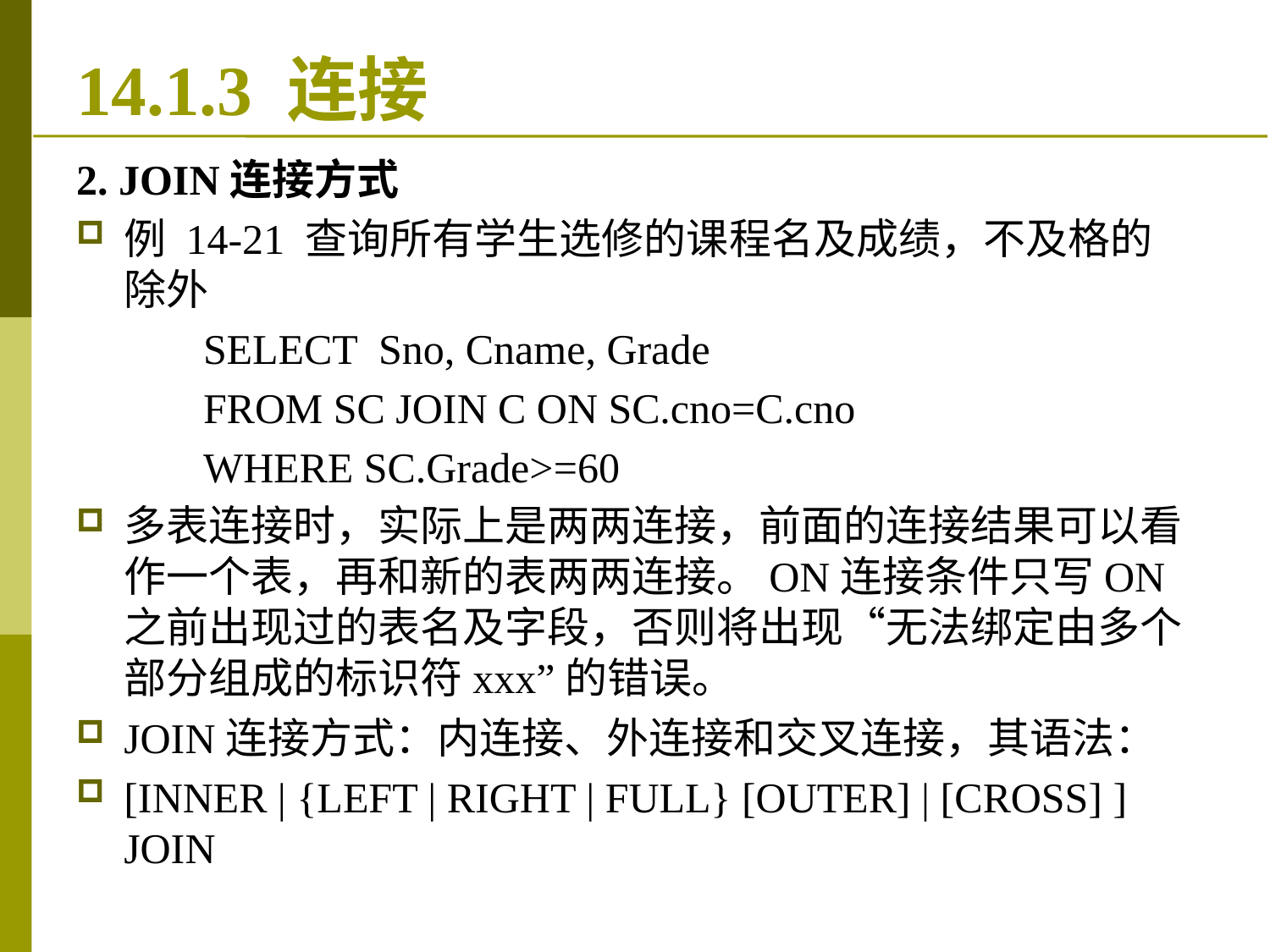

# 14.1.3 连接
2. JOIN连接方式
例 14‑21 查询所有学生选修的课程名及成绩，不及格的除外
	SELECT  Sno, Cname, Grade
	FROM SC JOIN C ON SC.cno=C.cno
	WHERE SC.Grade>=60
多表连接时，实际上是两两连接，前面的连接结果可以看作一个表，再和新的表两两连接。ON连接条件只写ON之前出现过的表名及字段，否则将出现“无法绑定由多个部分组成的标识符xxx”的错误。
JOIN连接方式：内连接、外连接和交叉连接，其语法：
[INNER | {LEFT | RIGHT | FULL} [OUTER] | [CROSS] ] JOIN